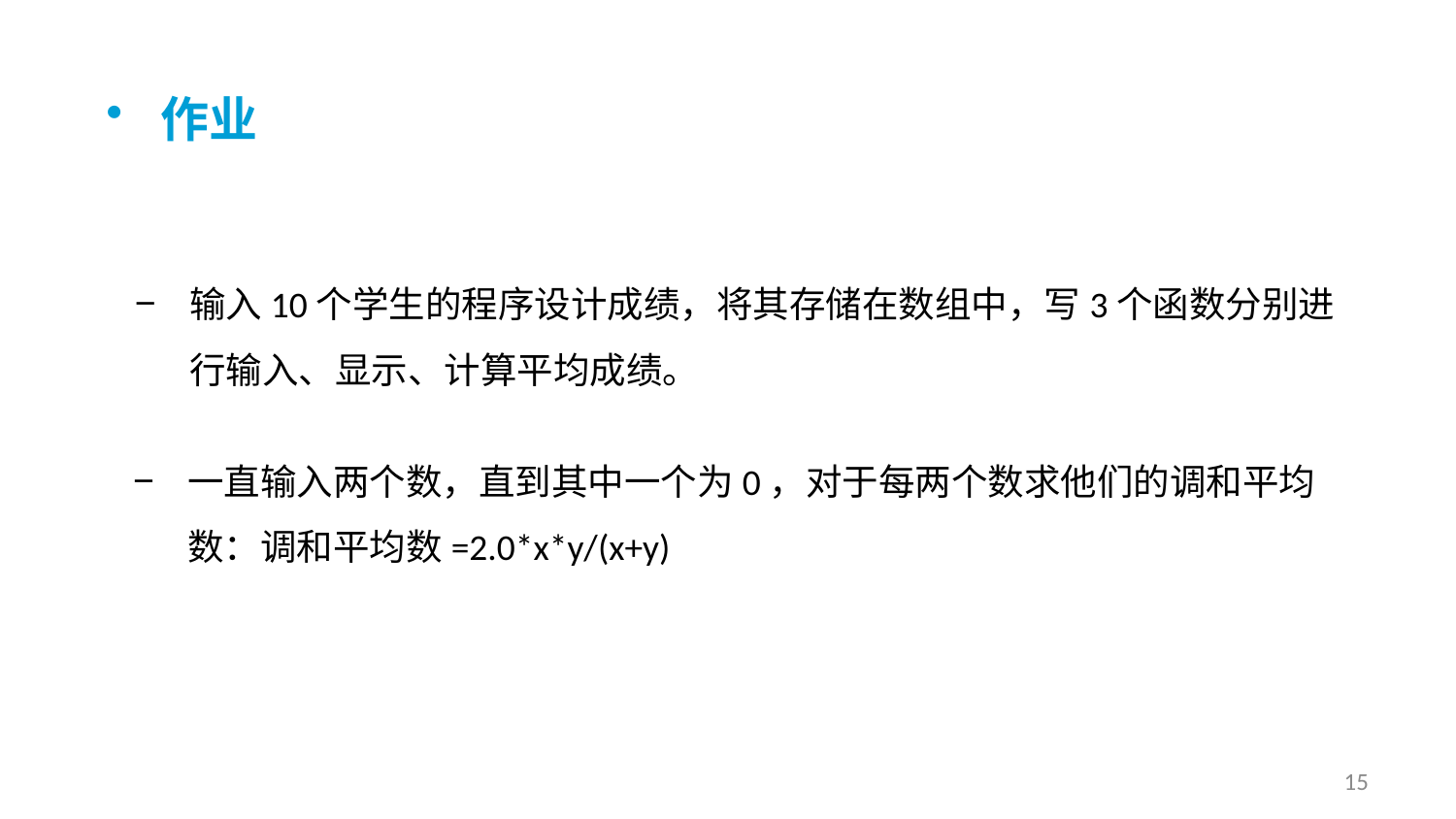

作业
输入10个学生的程序设计成绩，将其存储在数组中，写3个函数分别进行输入、显示、计算平均成绩。
一直输入两个数，直到其中一个为0，对于每两个数求他们的调和平均数：调和平均数=2.0*x*y/(x+y)
15